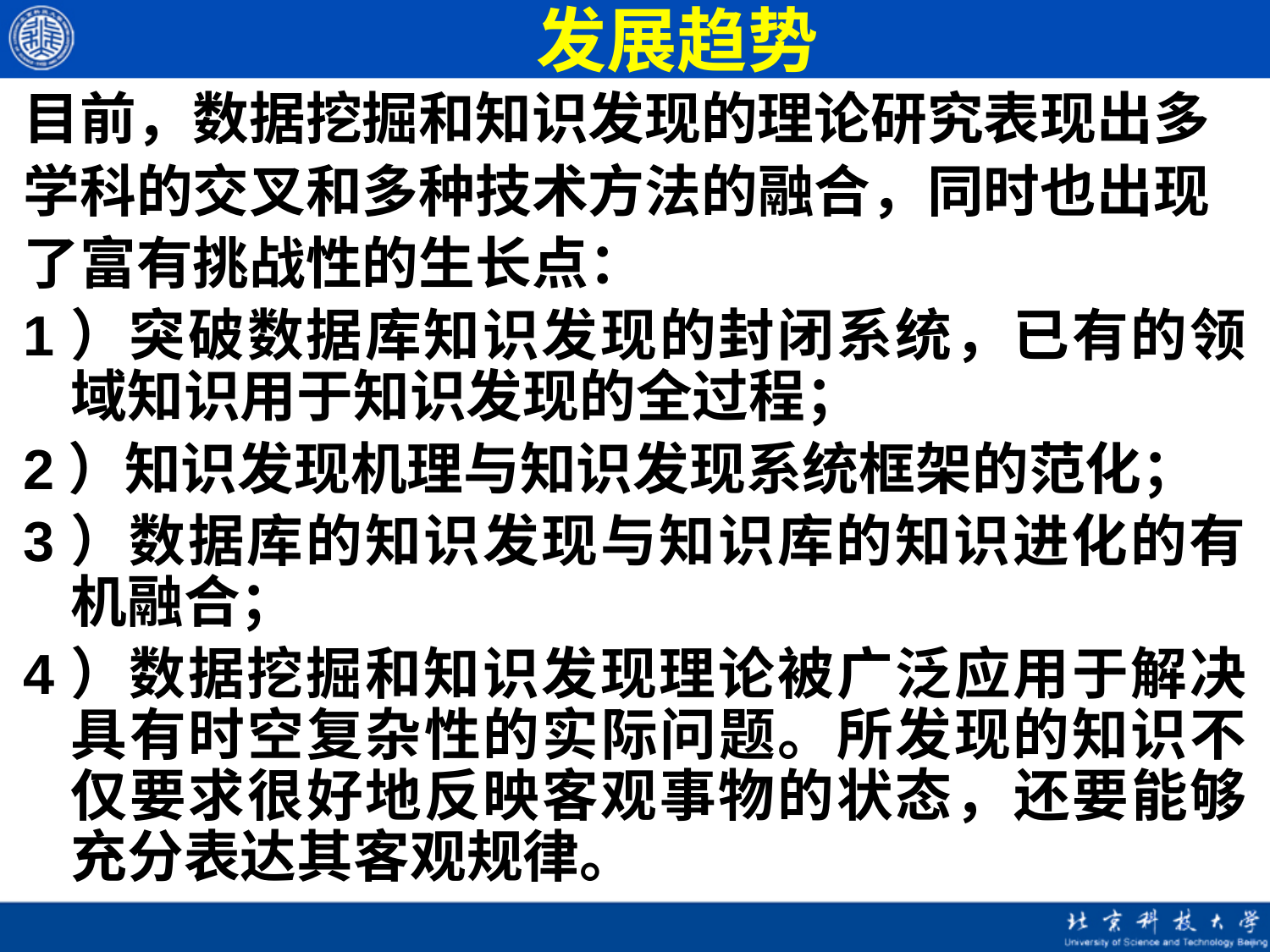

# 发展趋势
目前，数据挖掘和知识发现的理论研究表现出多
学科的交叉和多种技术方法的融合，同时也出现
了富有挑战性的生长点：
1）突破数据库知识发现的封闭系统，已有的领域知识用于知识发现的全过程；
2）知识发现机理与知识发现系统框架的范化；
3）数据库的知识发现与知识库的知识进化的有机融合；
4）数据挖掘和知识发现理论被广泛应用于解决具有时空复杂性的实际问题。所发现的知识不仅要求很好地反映客观事物的状态，还要能够充分表达其客观规律。